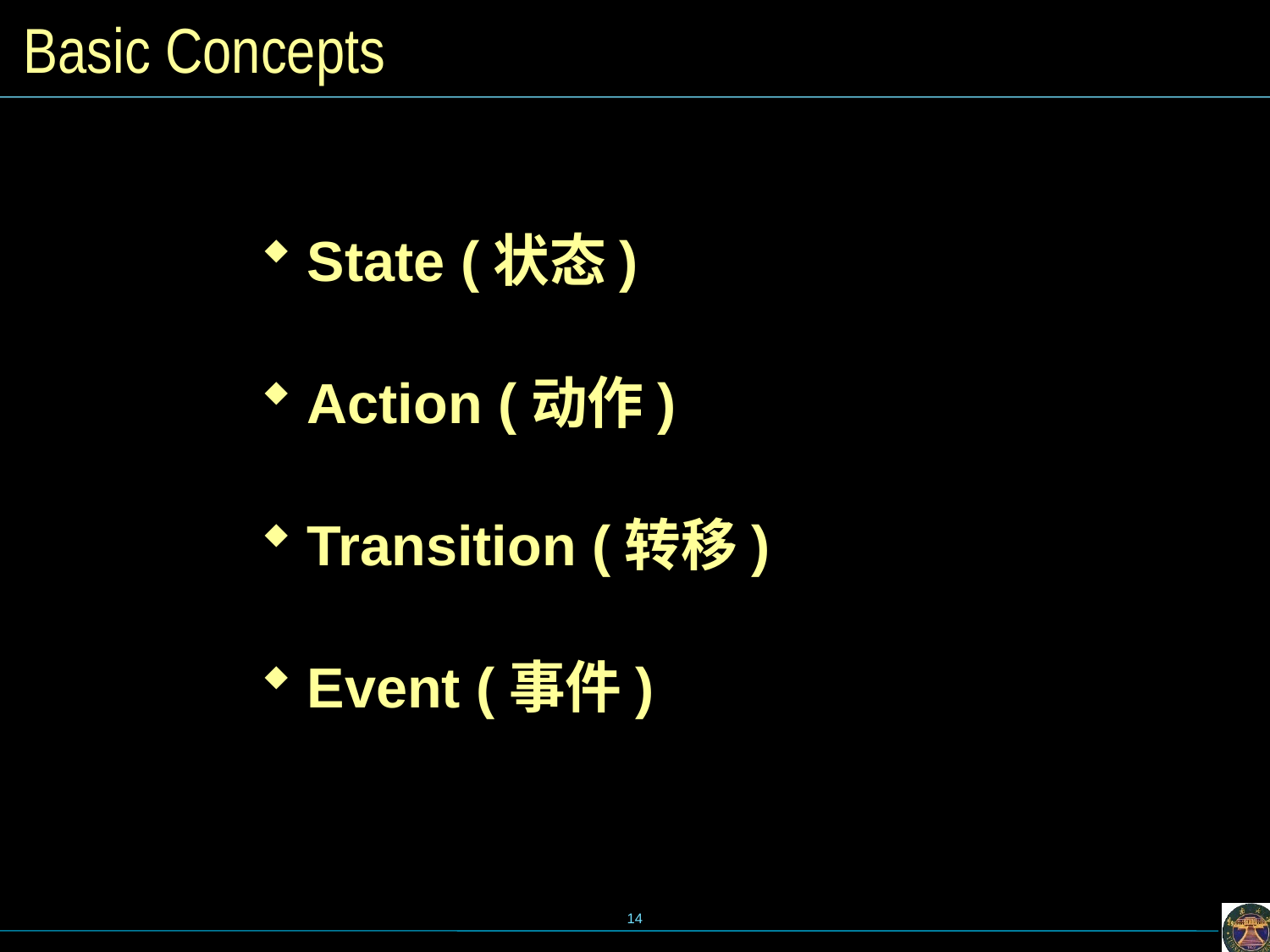

# Basic Concepts

State (状态)

Action (动作)

Transition (转移)

Event (事件)